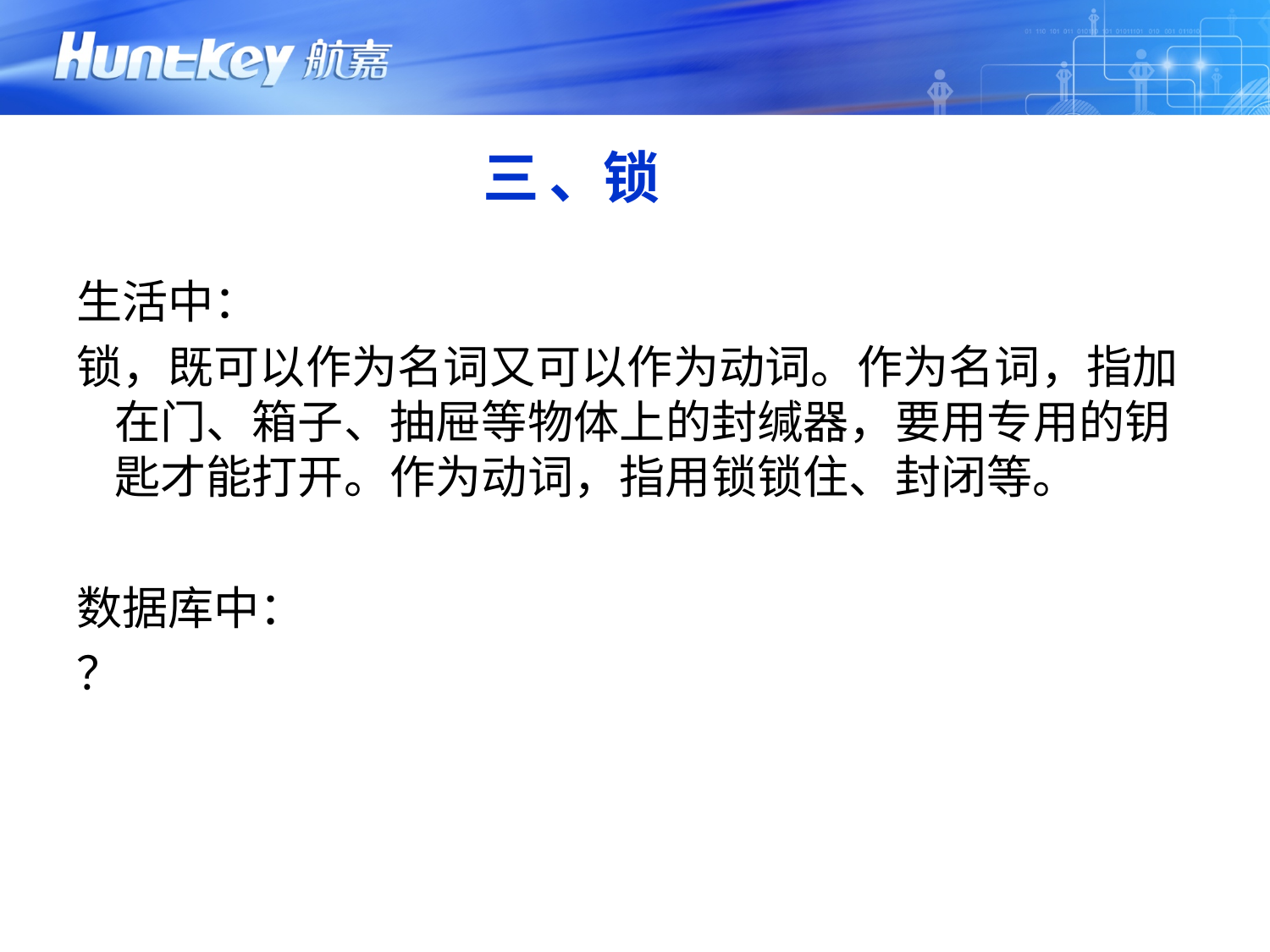

# 三 、锁
生活中：
锁，既可以作为名词又可以作为动词。作为名词，指加在门、箱子、抽屉等物体上的封缄器，要用专用的钥匙才能打开。作为动词，指用锁锁住、封闭等。

数据库中：
？